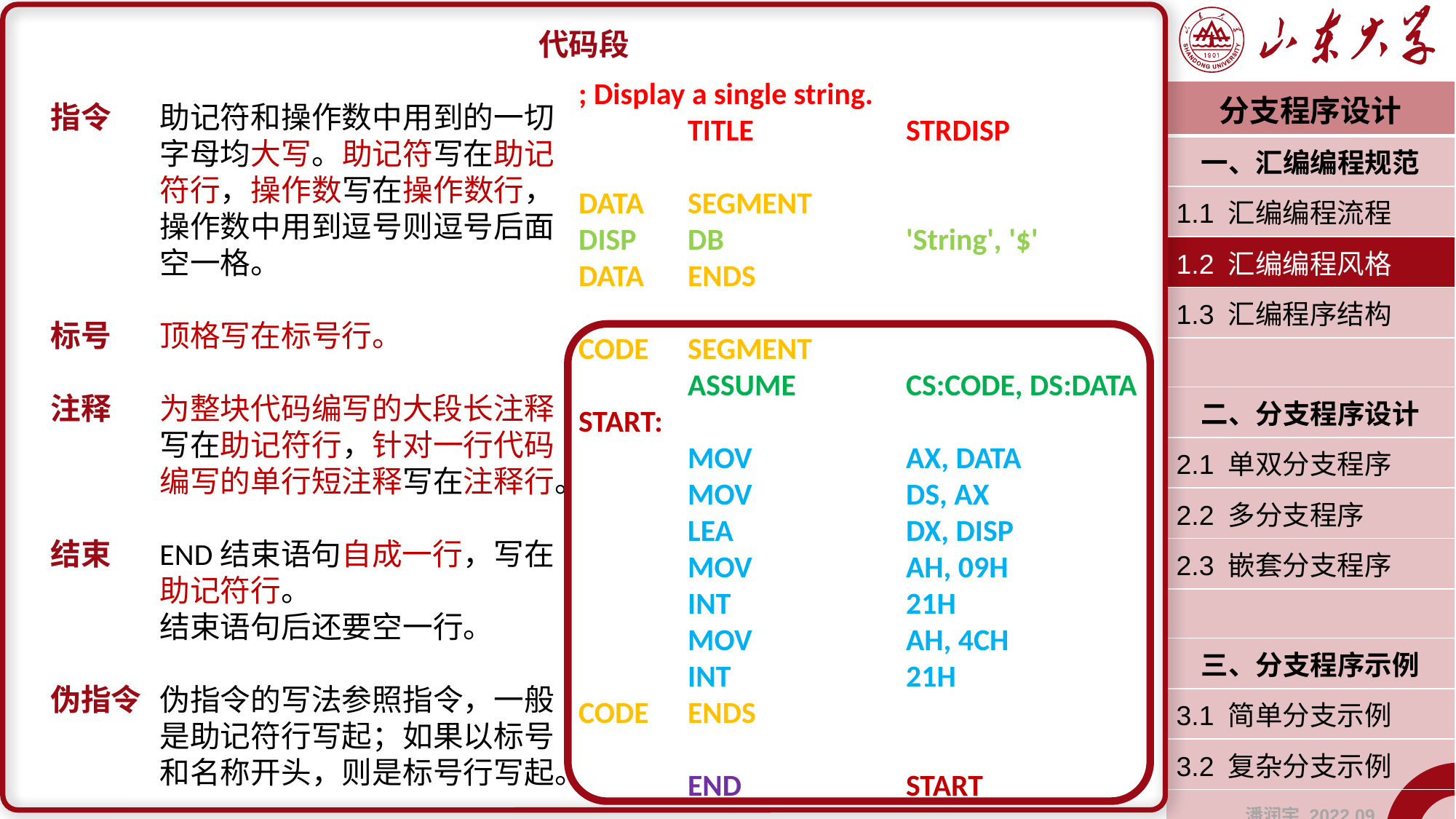

代码段

指令	助记符和操作数中用到的一切
	字母均大写。助记符写在助记
	符行，操作数写在操作数行，
	操作数中用到逗号则逗号后面
	空一格。

标号	顶格写在标号行。

注释	为整块代码编写的大段长注释
	写在助记符行，针对一行代码
	编写的单行短注释写在注释行。

结束	END结束语句自成一行，写在
	助记符行。
	结束语句后还要空一行。

伪指令	伪指令的写法参照指令，一般
	是助记符行写起；如果以标号
	和名称开头，则是标号行写起。

; Display a single string.
	TITLE		STRDISP

DATA	SEGMENT
DISP 	DB 		'String', '$'
DATA	ENDS

CODE	SEGMENT
	ASSUME		CS:CODE, DS:DATA
START:
	MOV		AX, DATA
    	MOV		DS, AX
    	LEA		DX, DISP
	MOV		AH, 09H
	INT     		21H
	MOV     		AH, 4CH
	INT		21H
CODE	ENDS

	END 		START
| 分支程序设计 |
| --- |
| 一、汇编编程规范 |
| 1.1 汇编编程流程 |
| 1.2 汇编编程风格 |
| 1.3 汇编程序结构 |
|  |
| 二、分支程序设计 |
| 2.1 单双分支程序 |
| 2.2 多分支程序 |
| 2.3 嵌套分支程序 |
|  |
| 三、分支程序示例 |
| 3.1 简单分支示例 |
| 3.2 复杂分支示例 |
| 潘润宇 2022.09 |